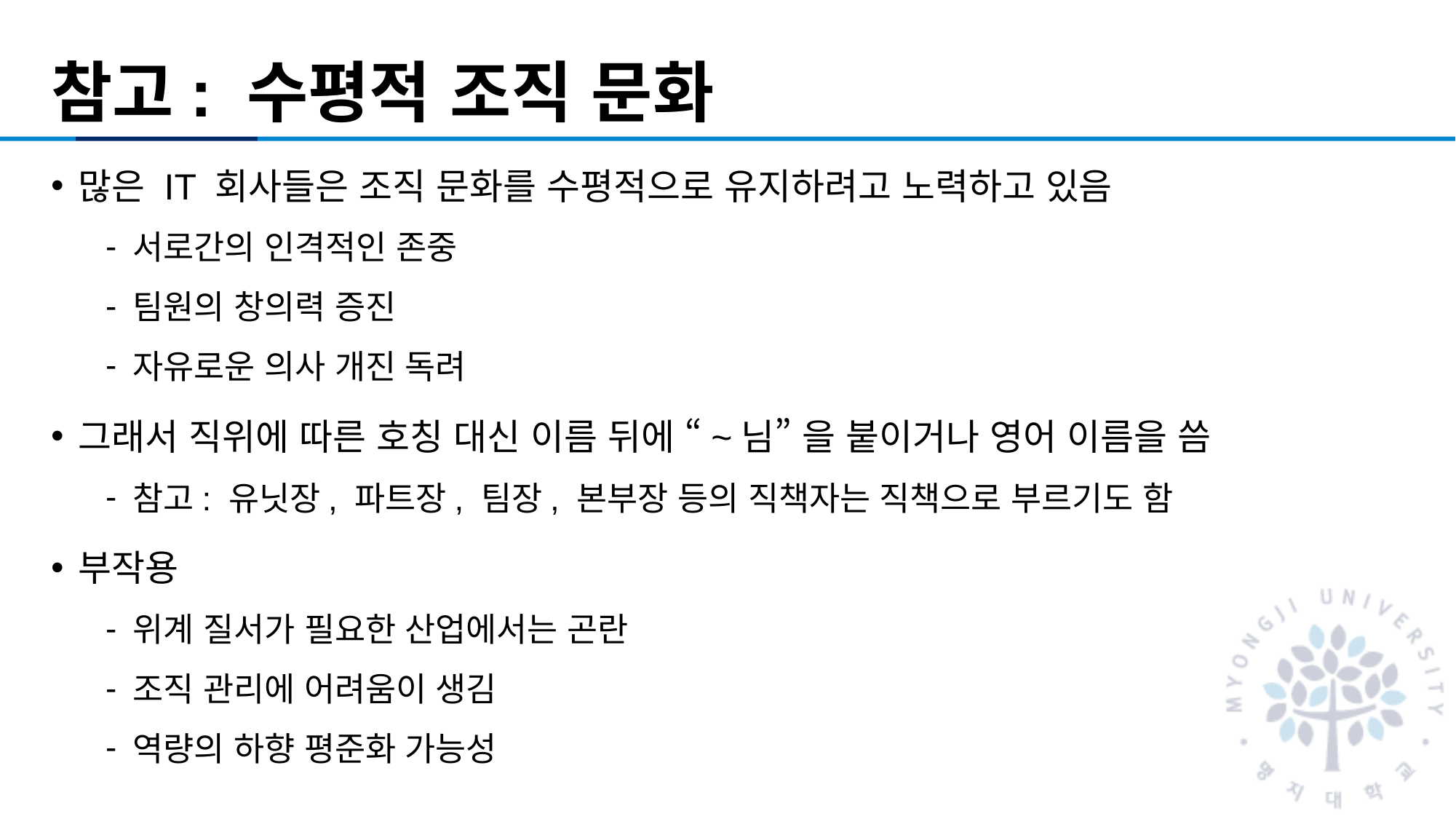

# 참고: 수평적 조직 문화
많은 IT 회사들은 조직 문화를 수평적으로 유지하려고 노력하고 있음
서로간의 인격적인 존중
팀원의 창의력 증진
자유로운 의사 개진 독려
그래서 직위에 따른 호칭 대신 이름 뒤에 “~님” 을 붙이거나 영어 이름을 씀
참고: 유닛장, 파트장, 팀장, 본부장 등의 직책자는 직책으로 부르기도 함
부작용
위계 질서가 필요한 산업에서는 곤란
조직 관리에 어려움이 생김
역량의 하향 평준화 가능성